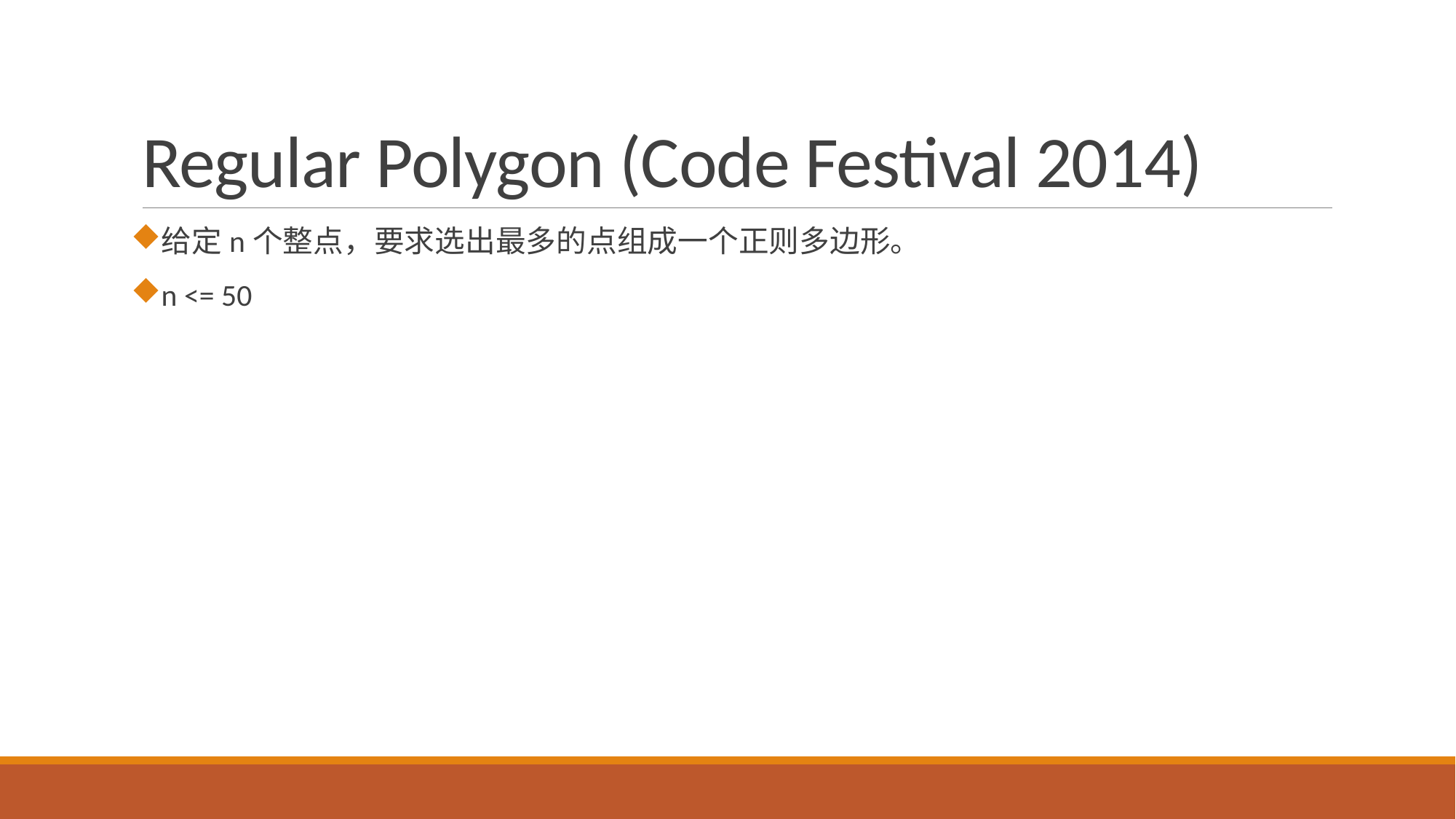

# Regular Polygon (Code Festival 2014)
给定n个整点，要求选出最多的点组成一个正则多边形。
n <= 50